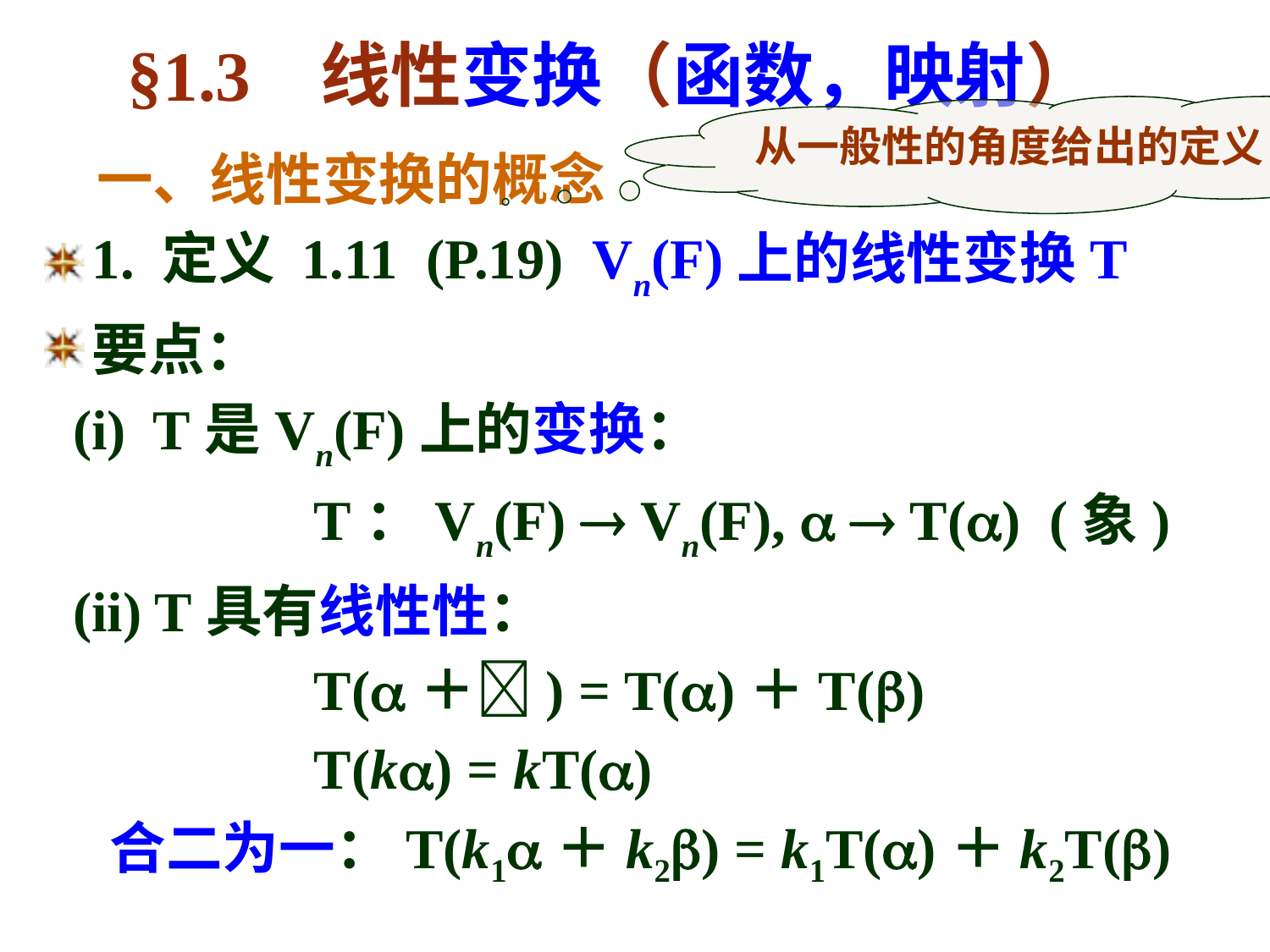

# §1.3   线性变换（函数，映射）
从一般性的角度给出的定义
   一、线性变换的概念
1. 定义 1.11  (P.19)  Vn(F)上的线性变换T
要点：
  (i)  T是Vn(F)上的变换：
                   T：Vn(F) → Vn(F), α → T(α)  (象)
  (ii) T具有线性性：
                   T(α＋β) = T(α)＋T(β)
                   T(kα) = kT(α)
    合二为一：T(k1α＋k2β) = k1T(α)＋k2T(β)